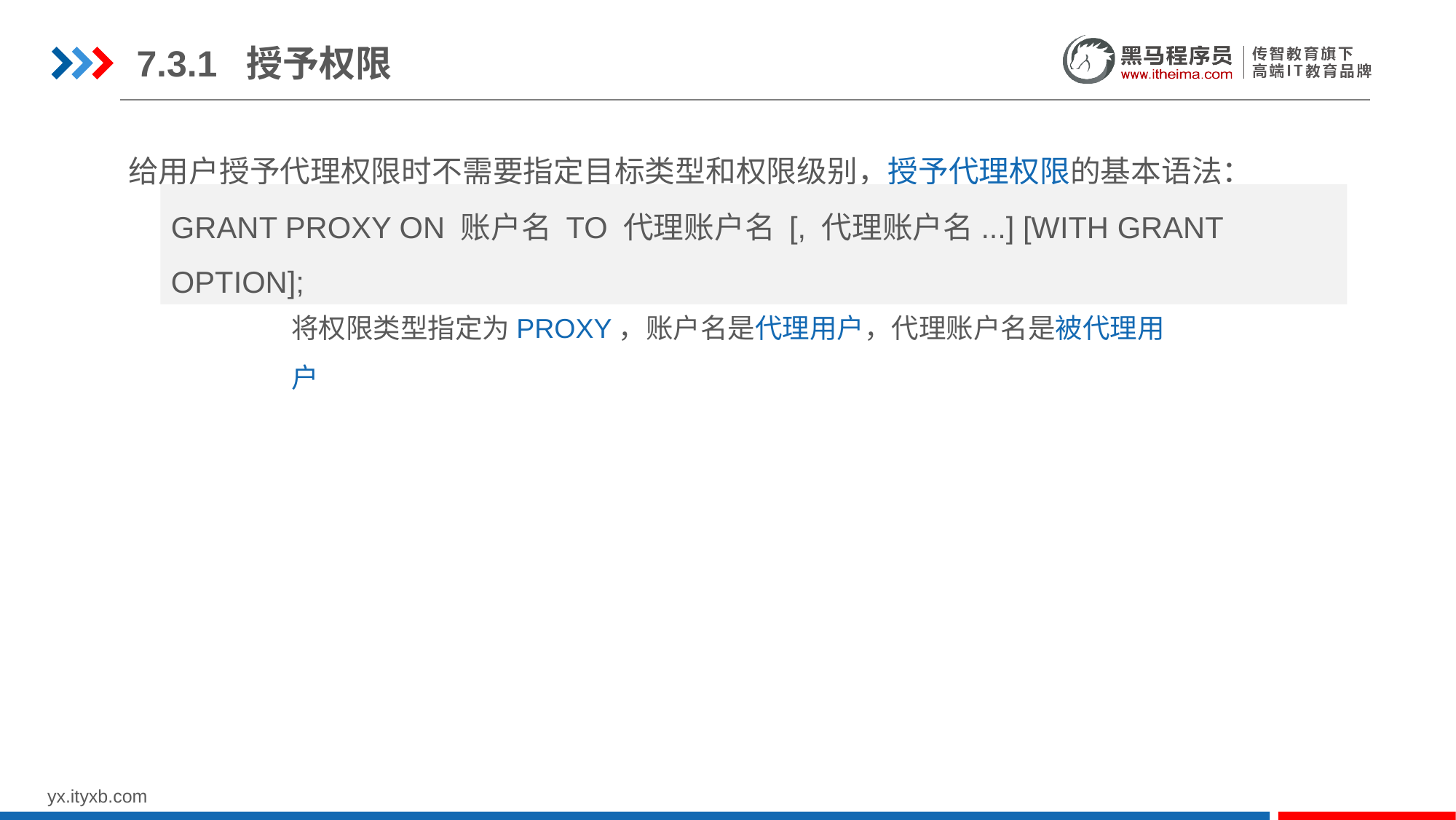

7.3.1  授予权限
给用户授予代理权限时不需要指定目标类型和权限级别，授予代理权限的基本语法：
GRANT PROXY ON 账户名 TO 代理账户名 [, 代理账户名...] [WITH GRANT OPTION];
将权限类型指定为PROXY，账户名是代理用户，代理账户名是被代理用户